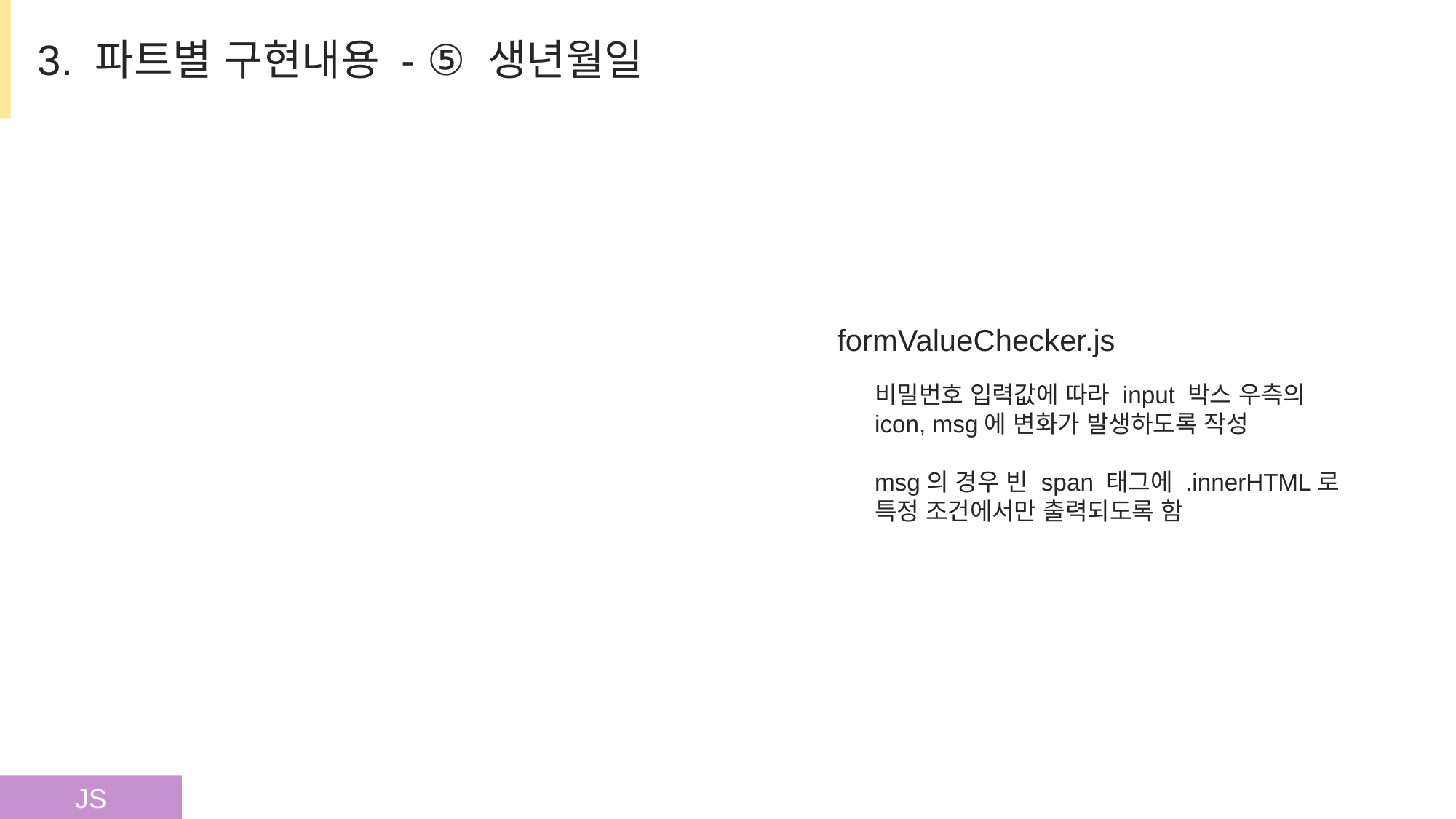

3. 파트별 구현내용 - ⑤ 생년월일
formValueChecker.js
비밀번호 입력값에 따라 input 박스 우측의
icon, msg에 변화가 발생하도록 작성

msg의 경우 빈 span 태그에 .innerHTML로
특정 조건에서만 출력되도록 함
JS